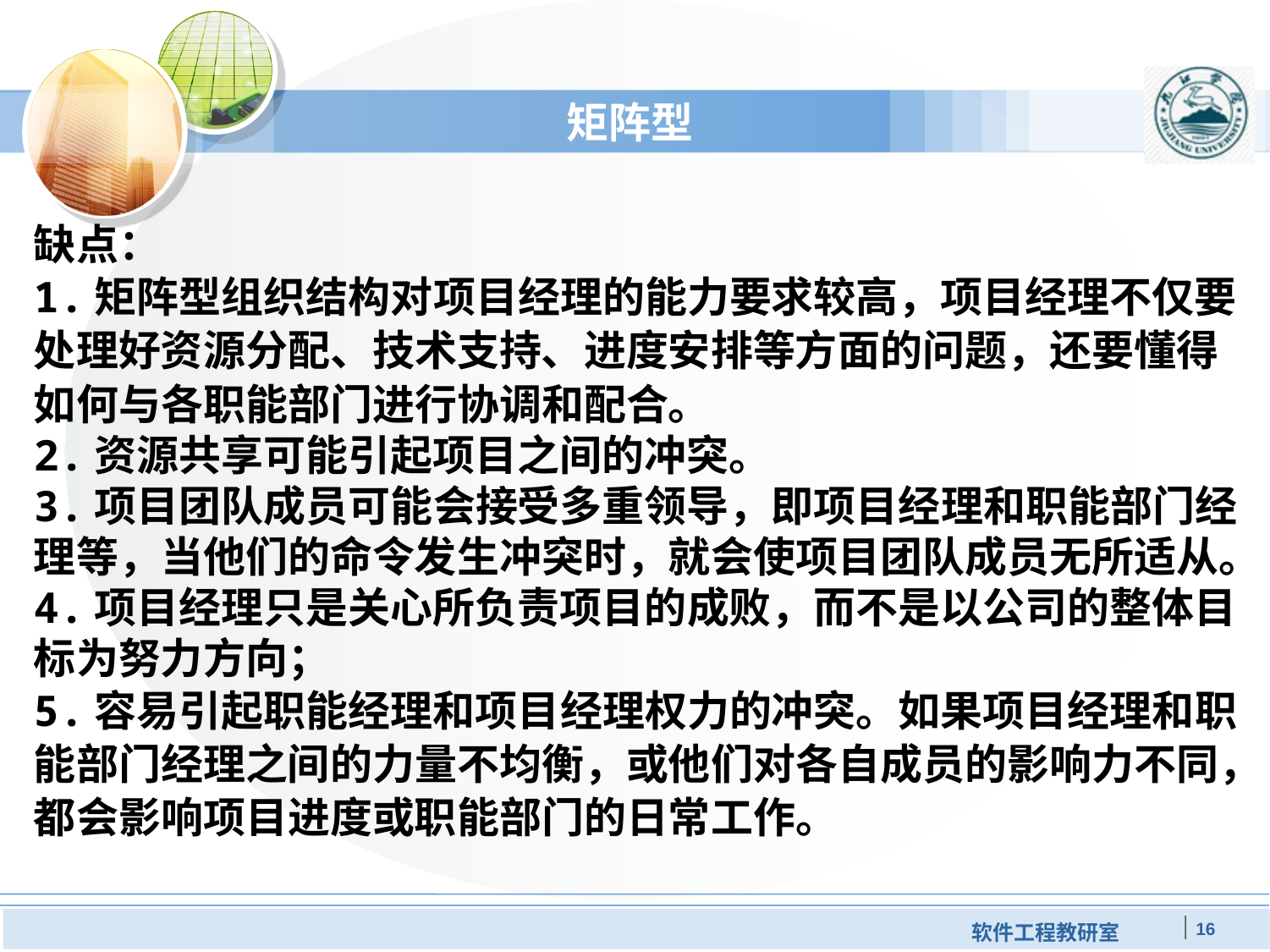

矩阵型
缺点：
1.矩阵型组织结构对项目经理的能力要求较高，项目经理不仅要处理好资源分配、技术支持、进度安排等方面的问题，还要懂得如何与各职能部门进行协调和配合。
2.资源共享可能引起项目之间的冲突。
3.项目团队成员可能会接受多重领导，即项目经理和职能部门经理等，当他们的命令发生冲突时，就会使项目团队成员无所适从。
4.项目经理只是关心所负责项目的成败，而不是以公司的整体目标为努力方向；
5.容易引起职能经理和项目经理权力的冲突。如果项目经理和职能部门经理之间的力量不均衡，或他们对各自成员的影响力不同，都会影响项目进度或职能部门的日常工作。